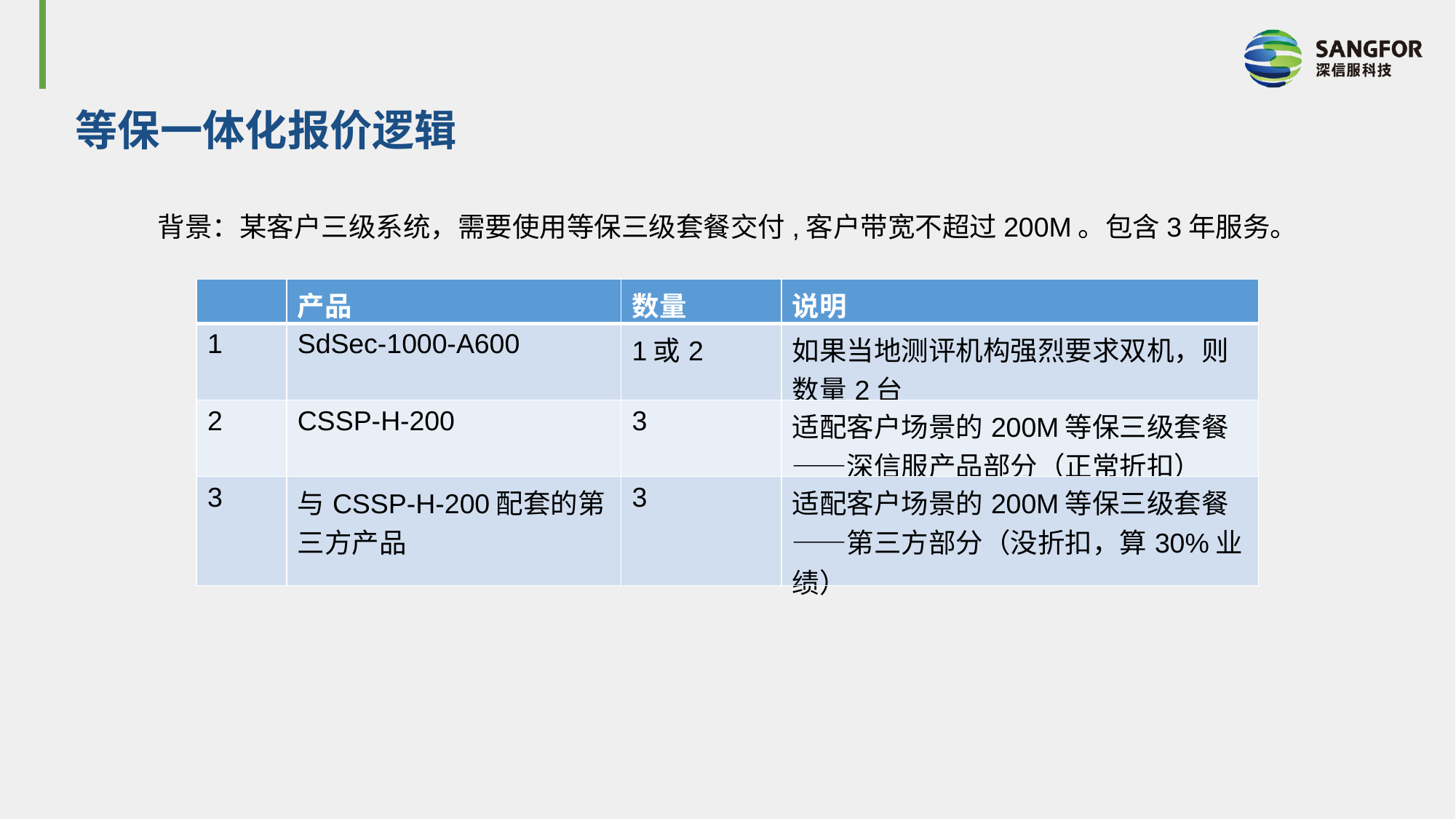

# 等保一体化报价逻辑
背景：某客户三级系统，需要使用等保三级套餐交付,客户带宽不超过200M。包含3年服务。
|  | 产品 | 数量 | 说明 |
| --- | --- | --- | --- |
| 1 | SdSec-1000-A600 | 1或2 | 如果当地测评机构强烈要求双机，则数量2台 |
| 2 | CSSP-H-200 | 3 | 适配客户场景的200M等保三级套餐——深信服产品部分（正常折扣） |
| 3 | 与CSSP-H-200配套的第三方产品 | 3 | 适配客户场景的200M等保三级套餐——第三方部分（没折扣，算30%业绩） |